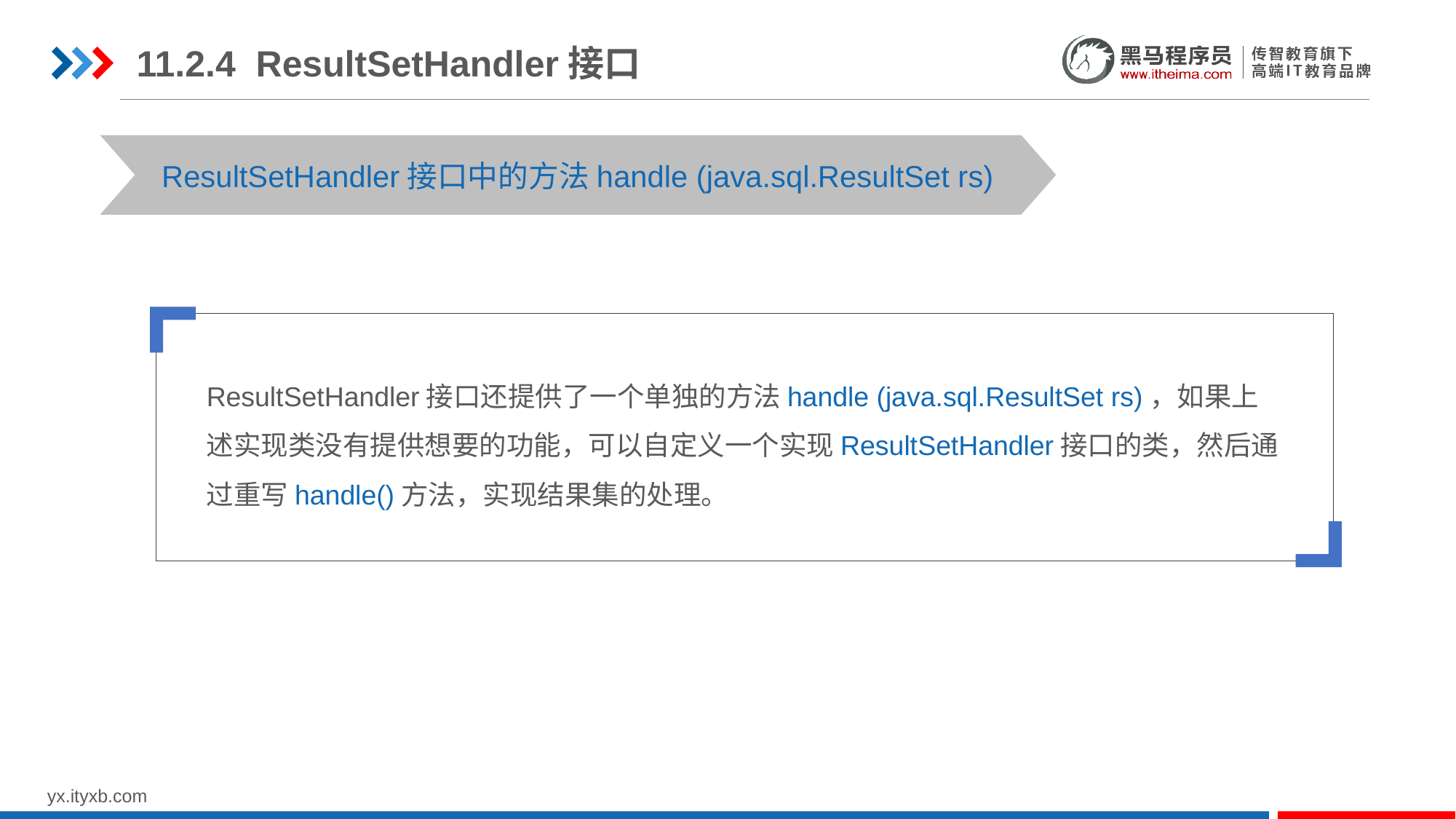

11.2.4  ResultSetHandler接口

STEP  01
STEP  03
ResultSetHandler接口中的方法handle (java.sql.ResultSet rs)

ResultSetHandler接口还提供了一个单独的方法handle (java.sql.ResultSet rs)，如果上述实现类没有提供想要的功能，可以自定义一个实现ResultSetHandler接口的类，然后通过重写handle()方法，实现结果集的处理。